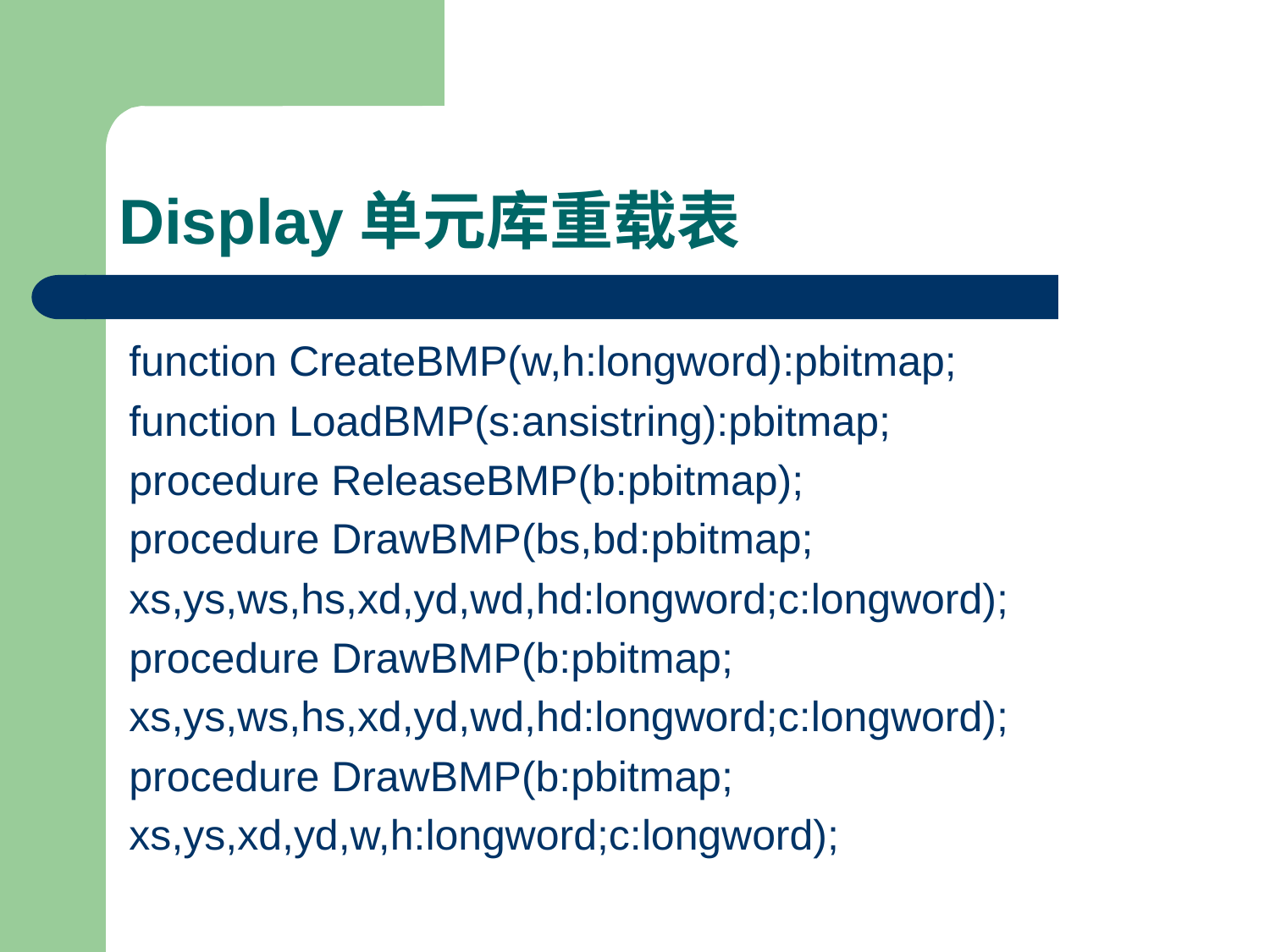

# Display单元库重载表
function CreateBMP(w,h:longword):pbitmap;
function LoadBMP(s:ansistring):pbitmap;
procedure ReleaseBMP(b:pbitmap);
procedure DrawBMP(bs,bd:pbitmap;
xs,ys,ws,hs,xd,yd,wd,hd:longword;c:longword);
procedure DrawBMP(b:pbitmap;
xs,ys,ws,hs,xd,yd,wd,hd:longword;c:longword);
procedure DrawBMP(b:pbitmap;
xs,ys,xd,yd,w,h:longword;c:longword);